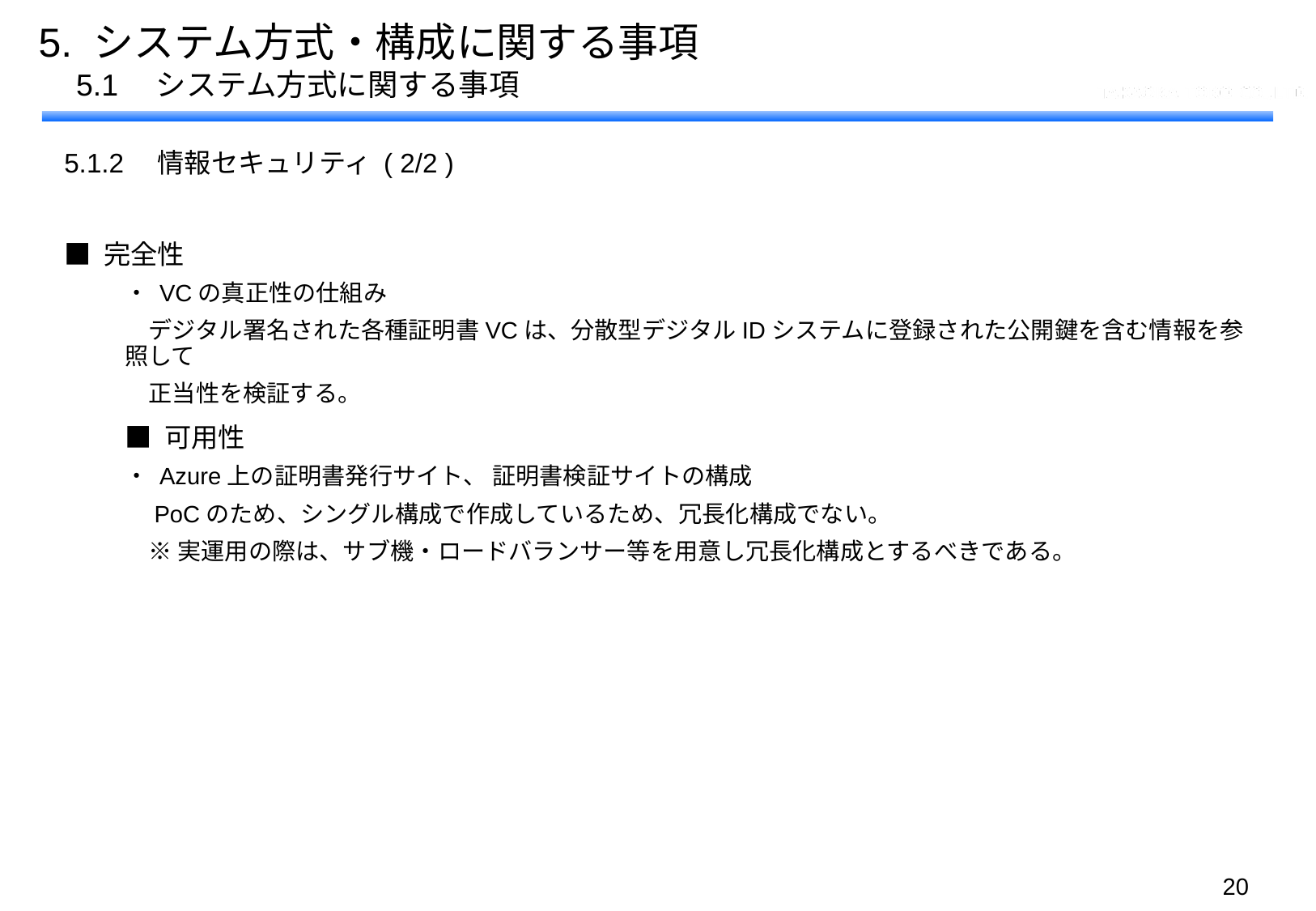

5. システム方式・構成に関する事項
　5.1　システム方式に関する事項
5.1.2　情報セキュリティ ( 2/2 )

■ 完全性
・ VCの真正性の仕組み
　デジタル署名された各種証明書VCは、分散型デジタルIDシステムに登録された公開鍵を含む情報を参照して
　正当性を検証する。
■ 可用性
・ Azure上の証明書発行サイト、 証明書検証サイトの構成
　PoCのため、シングル構成で作成しているため、冗長化構成でない。
　※ 実運用の際は、サブ機・ロードバランサー等を用意し冗長化構成とするべきである。

20